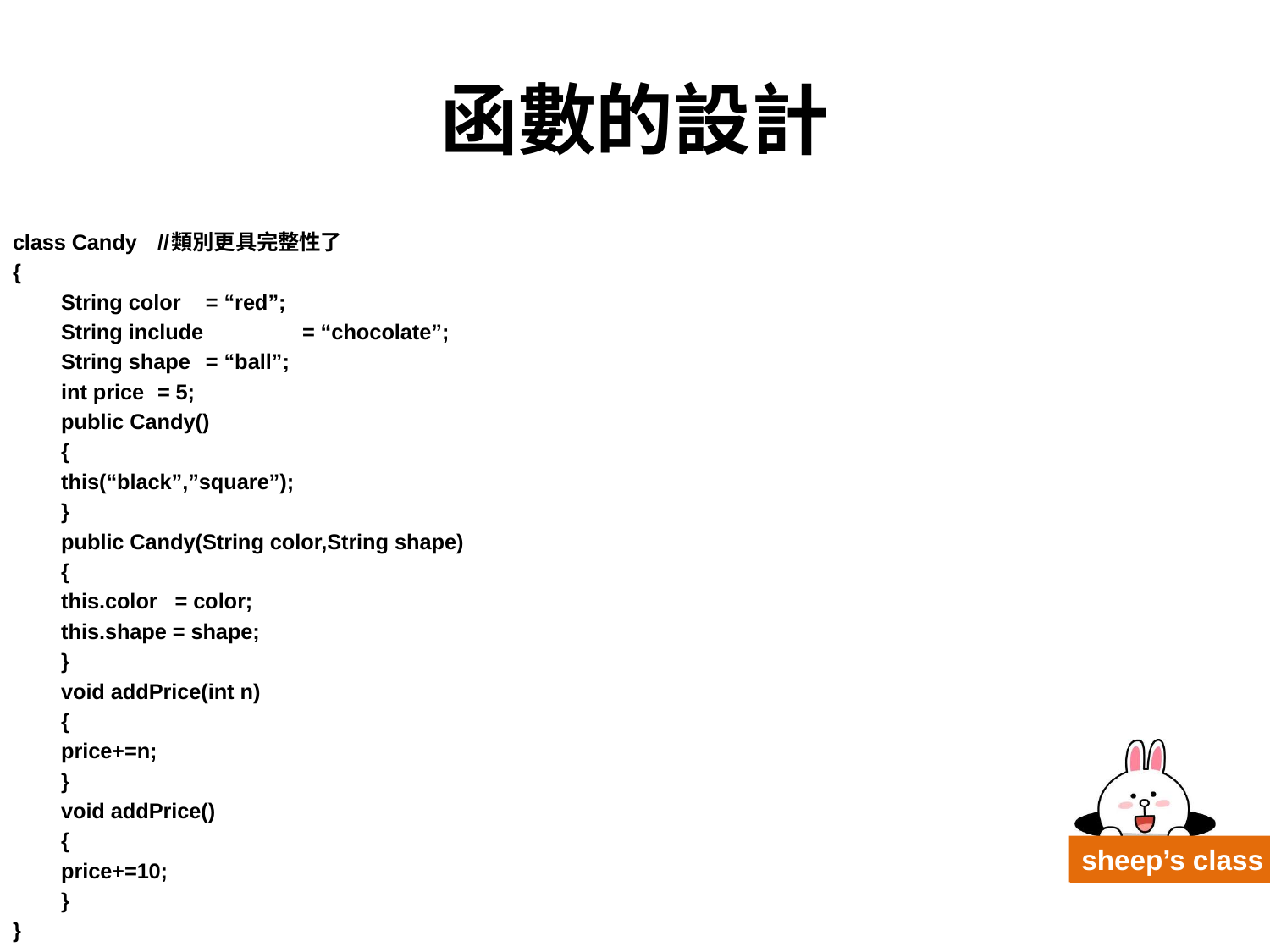

# 函數的設計
class Candy	//類別更具完整性了
{
	String color 		= “red”;
	String include 		= “chocolate”;
	String shape 		= “ball”;
	int price 		= 5;
	public Candy()
	{
		this(“black”,”square”);
	}
	public Candy(String color,String shape)
	{
		this.color   = color;
		this.shape = shape;
	}
	void addPrice(int n)
	{
		price+=n;
	}
	void addPrice()
	{
		price+=10;
	}
}